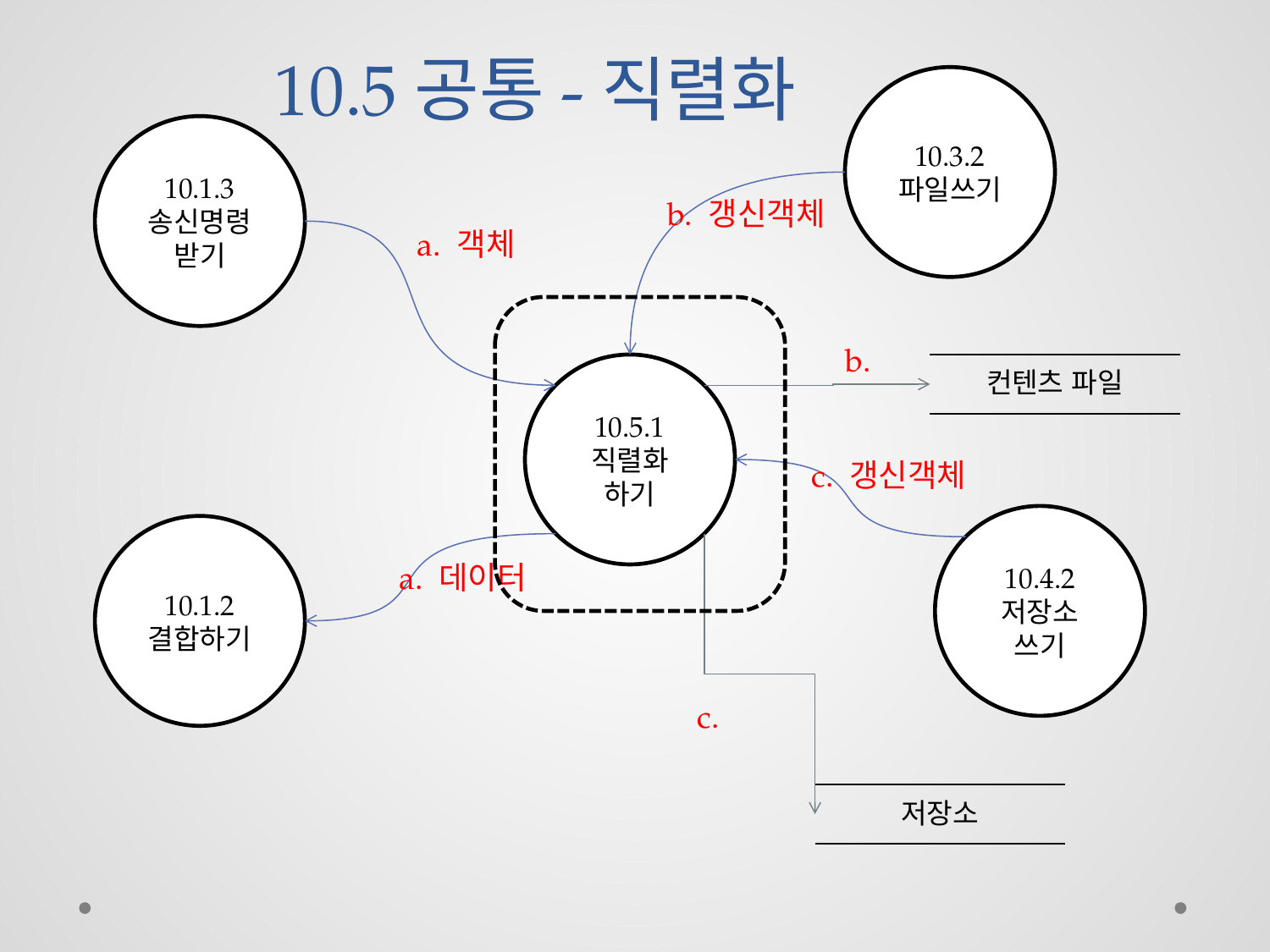

# 10.5공통-직렬화
10.3.2
파일쓰기
10.1.3
송신명령
받기
b. 갱신객체
a. 객체

b.
| 컨텐츠 파일 |
| --- |
10.5.1
직렬화
하기
c. 갱신객체
10.4.2
저장소
쓰기
10.1.2
결합하기
a. 데이터
c.
| 저장소 |
| --- |